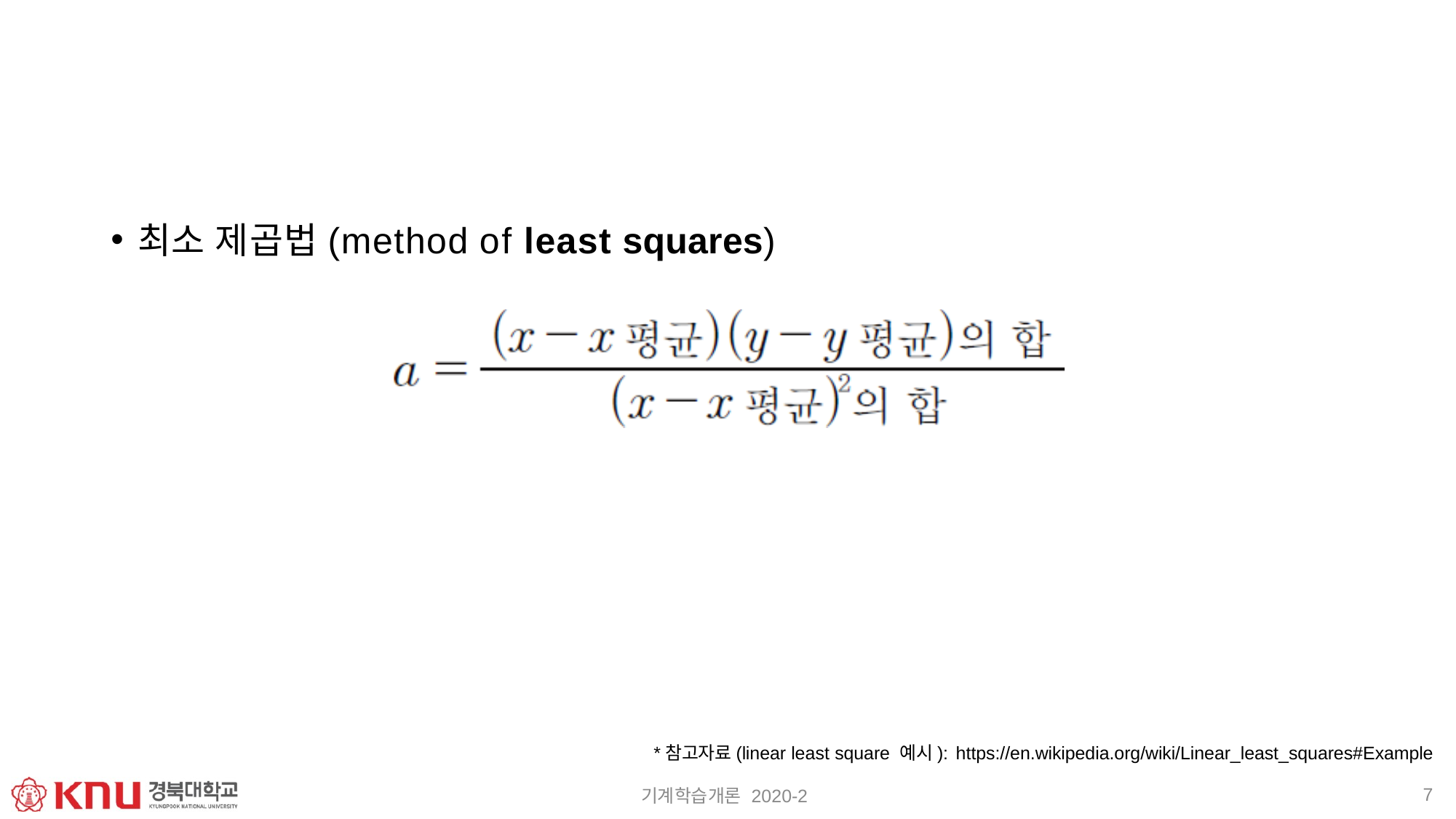

최소 제곱법(method of least squares)

*참고자료(linear least square 예시): https://en.wikipedia.org/wiki/Linear_least_squares#Example
7
기계학습개론 2020-2